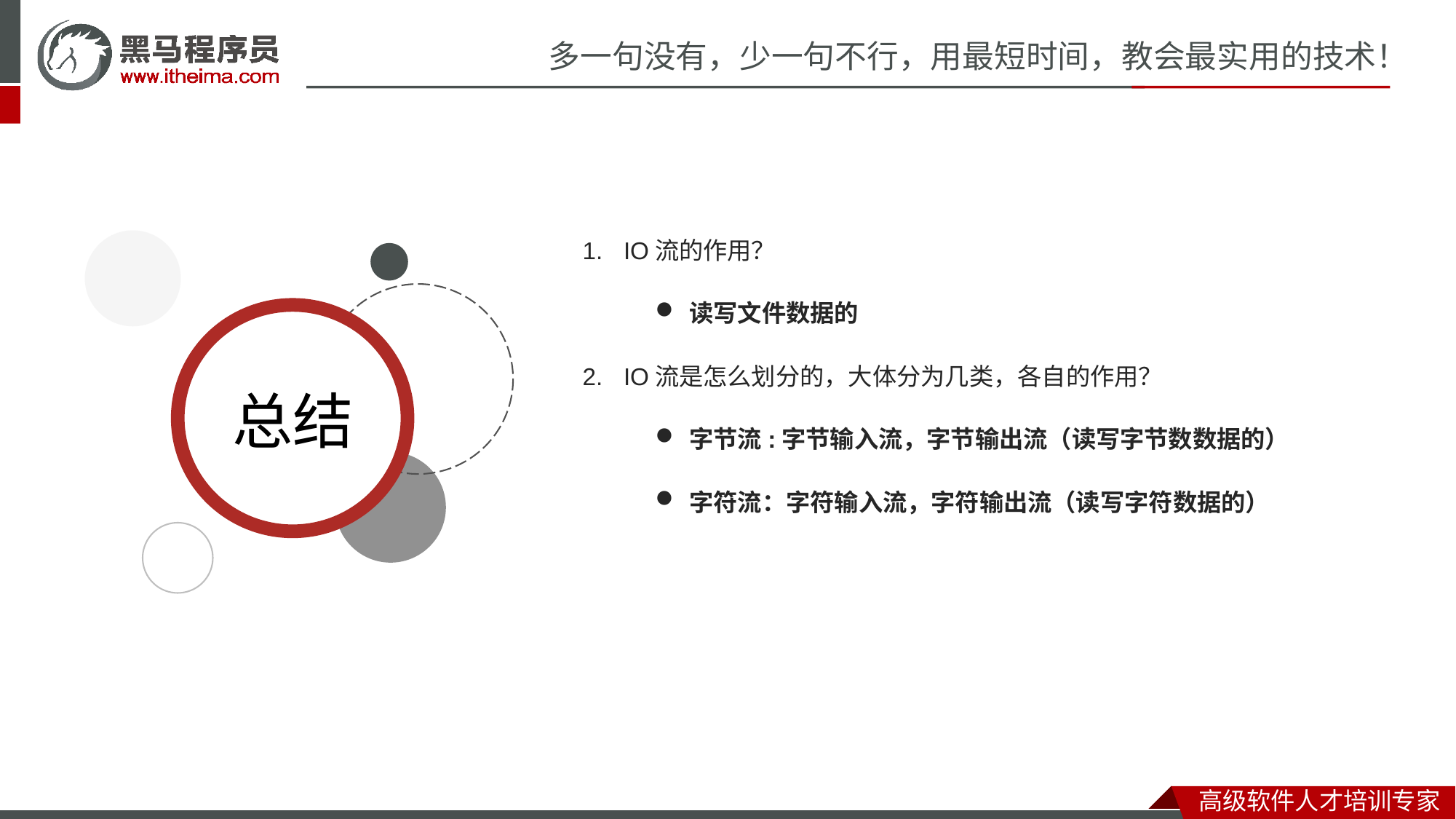

IO流的作用？
读写文件数据的
IO流是怎么划分的，大体分为几类，各自的作用？
字节流:字节输入流，字节输出流（读写字节数数据的）
字符流：字符输入流，字符输出流（读写字符数据的）